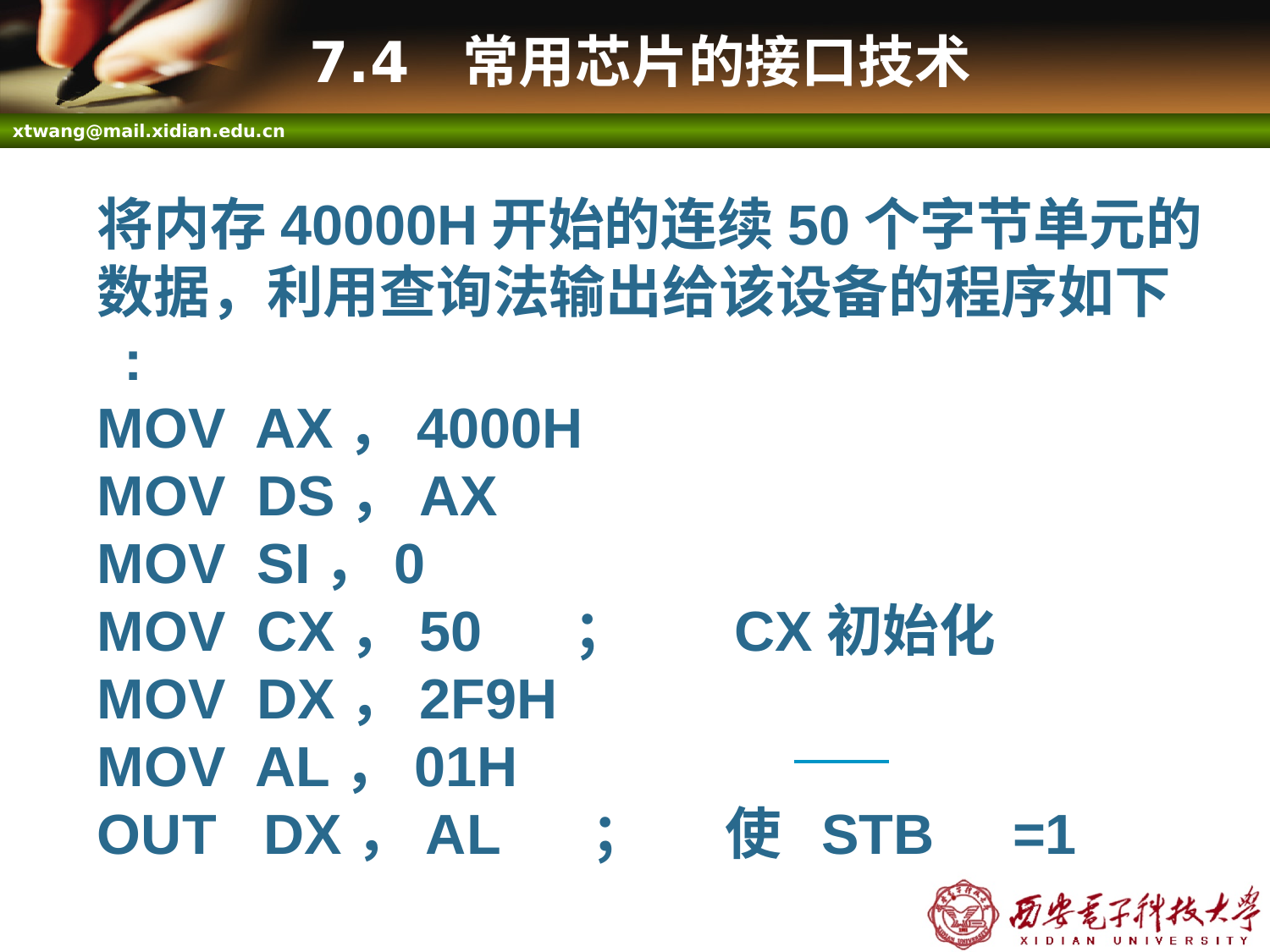

# 7.4  常用芯片的接口技术
将内存40000H开始的连续50个字节单元的数据，利用查询法输出给该设备的程序如下 :
MOV  AX，4000H
MOV  DS，AX
MOV  SI，0
MOV  CX，50     ；       CX初始化
MOV  DX，2F9H
MOV  AL，01H
OUT   DX，AL     ；      使  STB     =1